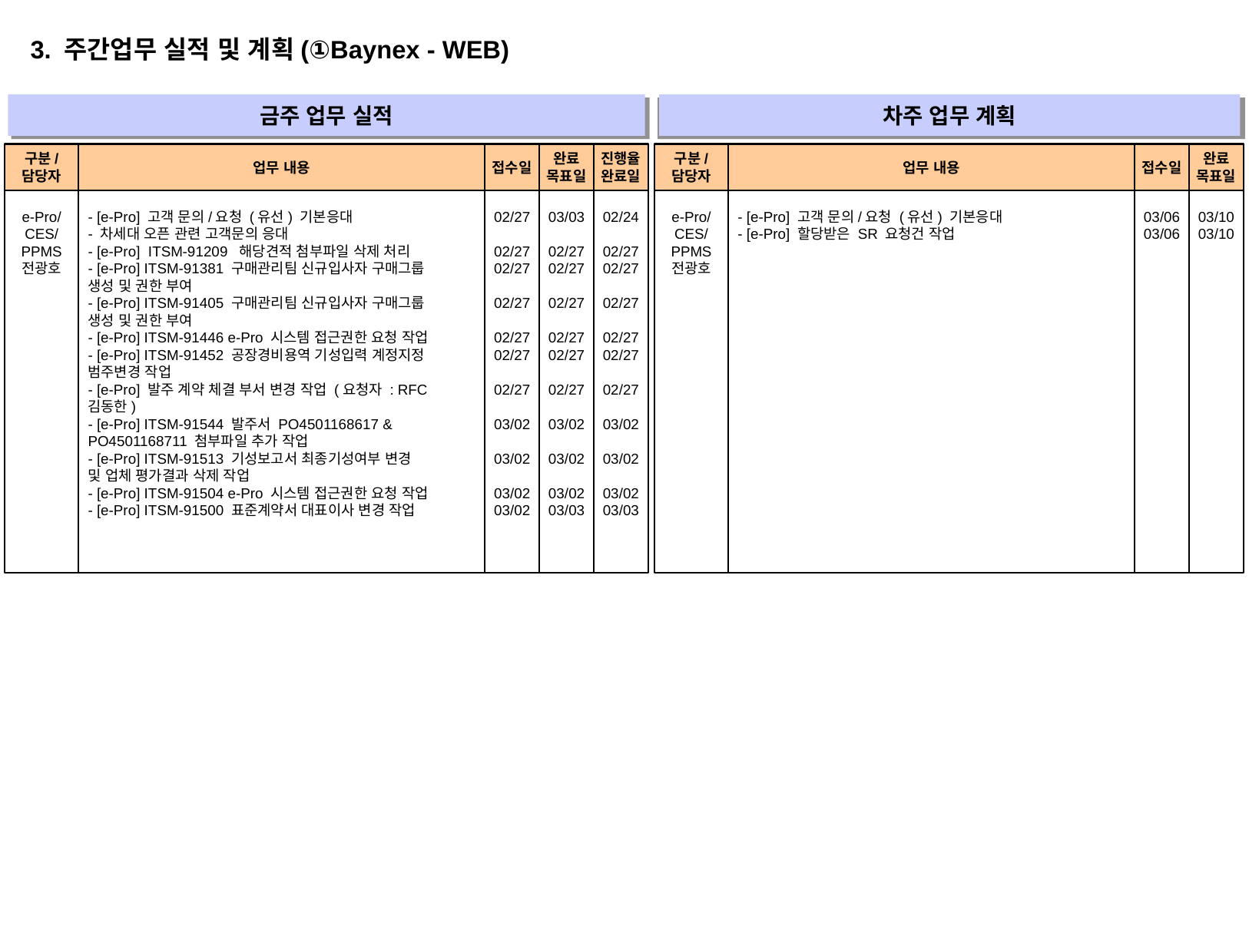

3. 주간업무 실적 및 계획(①Baynex - WEB)
금주 업무 실적
차주 업무 계획
" "
" "
구분/
담당자
업무 내용
접수일
완료
목표일
진행율
완료일
구분/
담당자
업무 내용
접수일
완료
목표일
e-Pro/
CES/
PPMS
전광호

- [e-Pro] 고객 문의/요청 (유선) 기본응대
- 차세대 오픈 관련 고객문의 응대
- [e-Pro]  ITSM-91209  해당견적 첨부파일 삭제 처리
- [e-Pro] ITSM-91381 구매관리팀 신규입사자 구매그룹
생성 및 권한 부여
- [e-Pro] ITSM-91405 구매관리팀 신규입사자 구매그룹
생성 및 권한 부여
- [e-Pro] ITSM-91446 e-Pro 시스템 접근권한 요청 작업
- [e-Pro] ITSM-91452 공장경비용역 기성입력 계정지정
범주변경 작업
- [e-Pro] 발주 계약 체결 부서 변경 작업 (요청자 : RFC
김동한)
- [e-Pro] ITSM-91544 발주서 PO4501168617 &
PO4501168711 첨부파일 추가 작업
- [e-Pro] ITSM-91513 기성보고서 최종기성여부 변경
및 업체 평가결과 삭제 작업
- [e-Pro] ITSM-91504 e-Pro 시스템 접근권한 요청 작업
- [e-Pro] ITSM-91500 표준계약서 대표이사 변경 작업
02/27
02/27
02/27
02/27
02/27
02/27
02/27
03/02
03/02
03/02
03/02
03/03
02/27
02/27
02/27
02/27
02/27
02/27
03/02
03/02
03/02
03/03
02/24
02/27
02/27
02/27
02/27
02/27
02/27
03/02
03/02
03/02
03/03
e-Pro/
CES/
PPMS
전광호

- [e-Pro] 고객 문의/요청 (유선) 기본응대
- [e-Pro] 할당받은 SR 요청건 작업
03/06
03/06
03/10
03/10